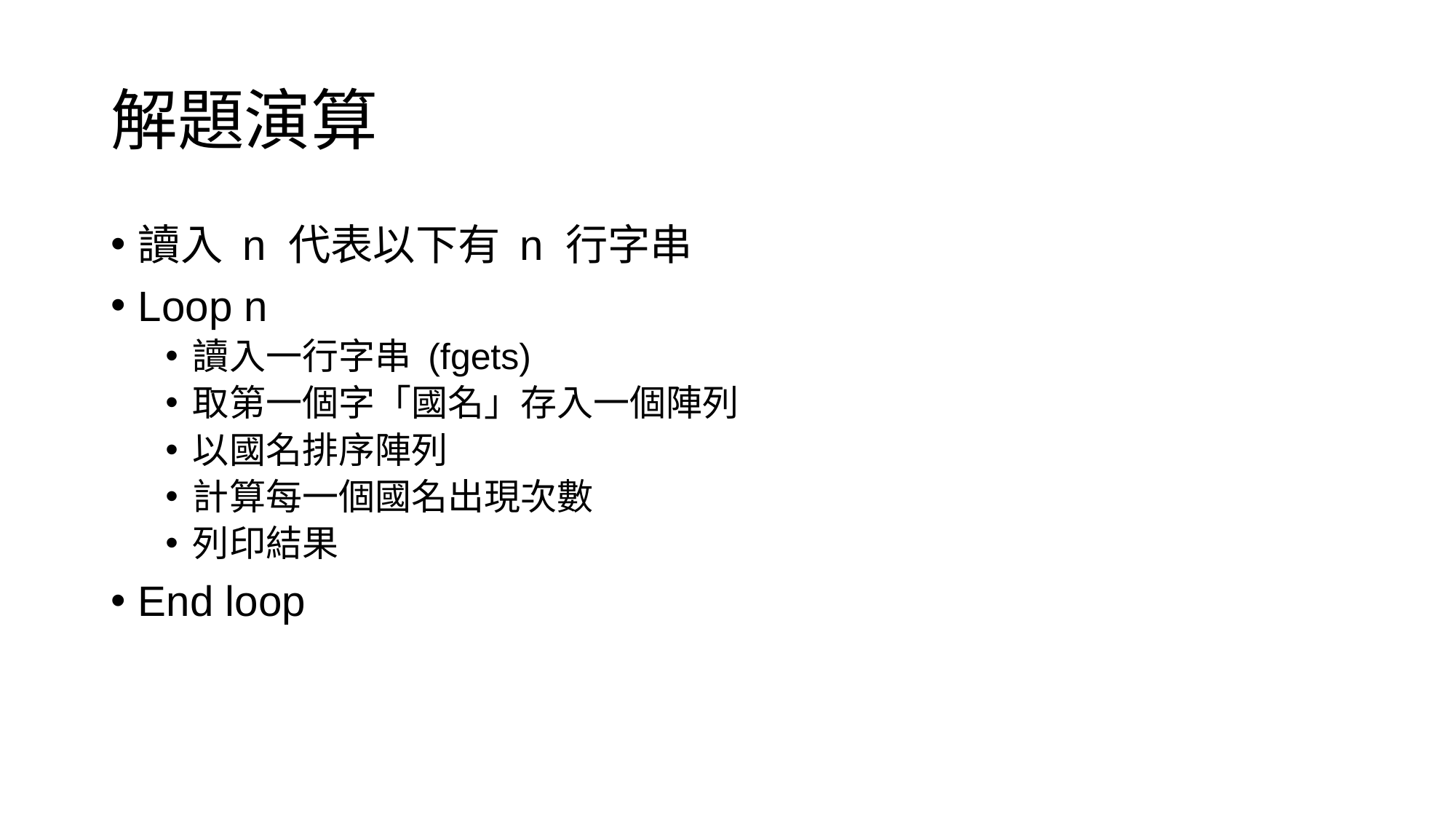

# 解題演算
讀入 n 代表以下有 n 行字串
Loop n
讀入一行字串 (fgets)
取第一個字「國名」存入一個陣列
以國名排序陣列
計算每一個國名出現次數
列印結果
End loop